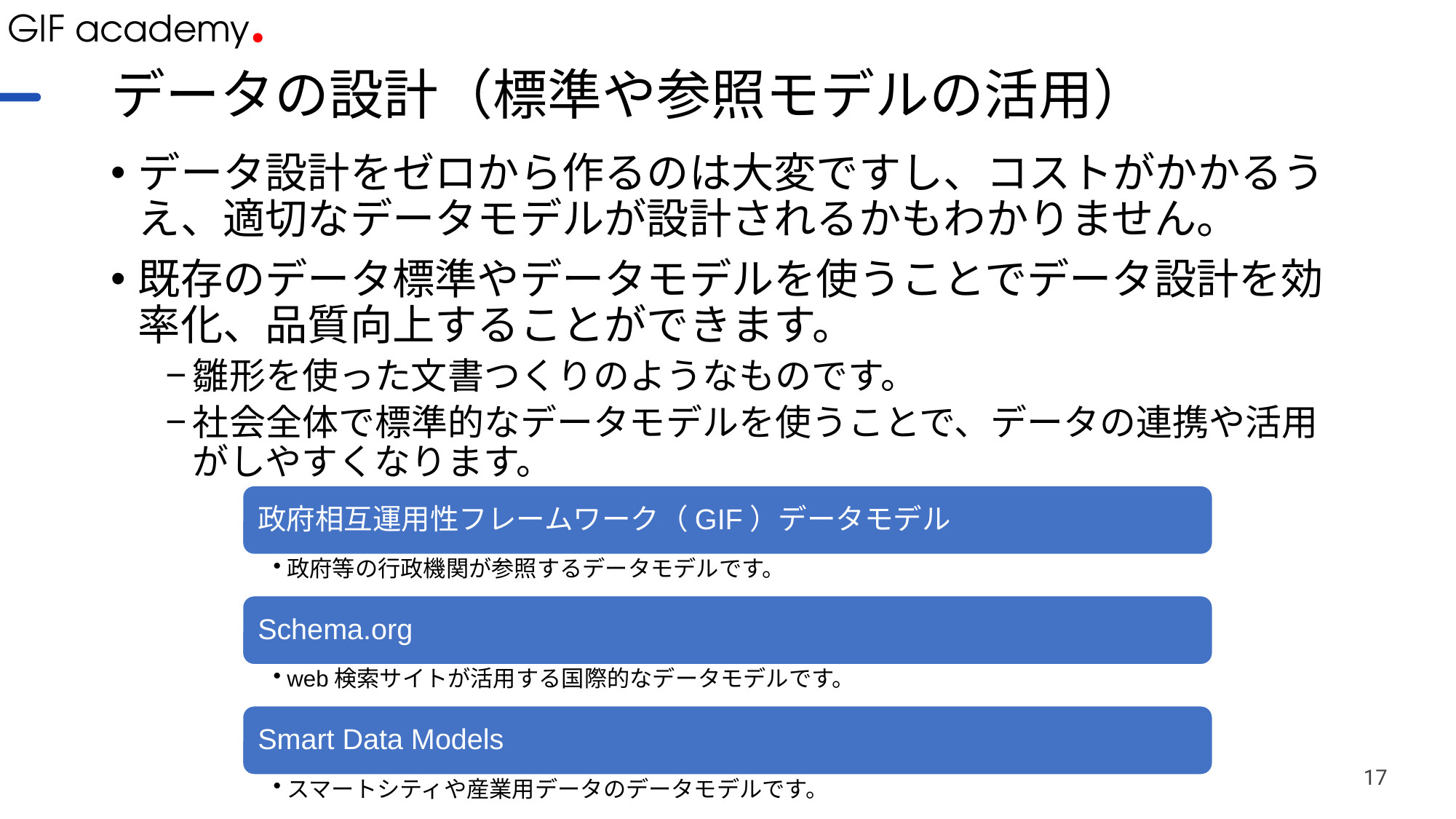

# データの設計（標準や参照モデルの活用）
データ設計をゼロから作るのは大変ですし、コストがかかるうえ、適切なデータモデルが設計されるかもわかりません。
既存のデータ標準やデータモデルを使うことでデータ設計を効率化、品質向上することができます。
雛形を使った文書つくりのようなものです。
社会全体で標準的なデータモデルを使うことで、データの連携や活用がしやすくなります。
政府相互運用性フレームワーク（GIF）データモデル
政府等の行政機関が参照するデータモデルです。
Schema.org
web検索サイトが活用する国際的なデータモデルです。
Smart Data Models
スマートシティや産業用データのデータモデルです。
17